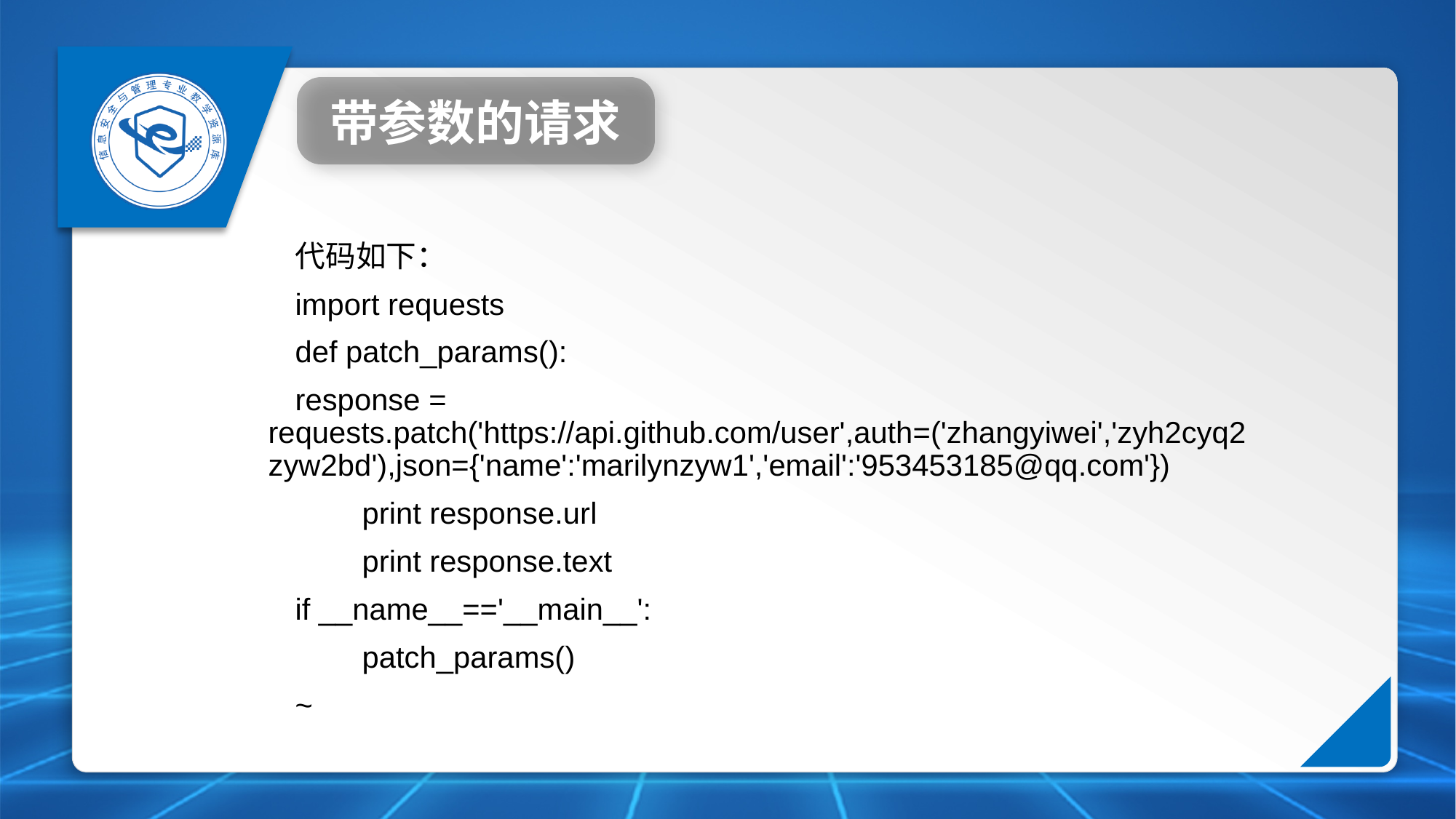

带参数的请求
代码如下：
import requests
def patch_params():
response = requests.patch('https://api.github.com/user',auth=('zhangyiwei','zyh2cyq2zyw2bd'),json={'name':'marilynzyw1','email':'953453185@qq.com'})
        print response.url
        print response.text
if __name__=='__main__':
        patch_params()
~